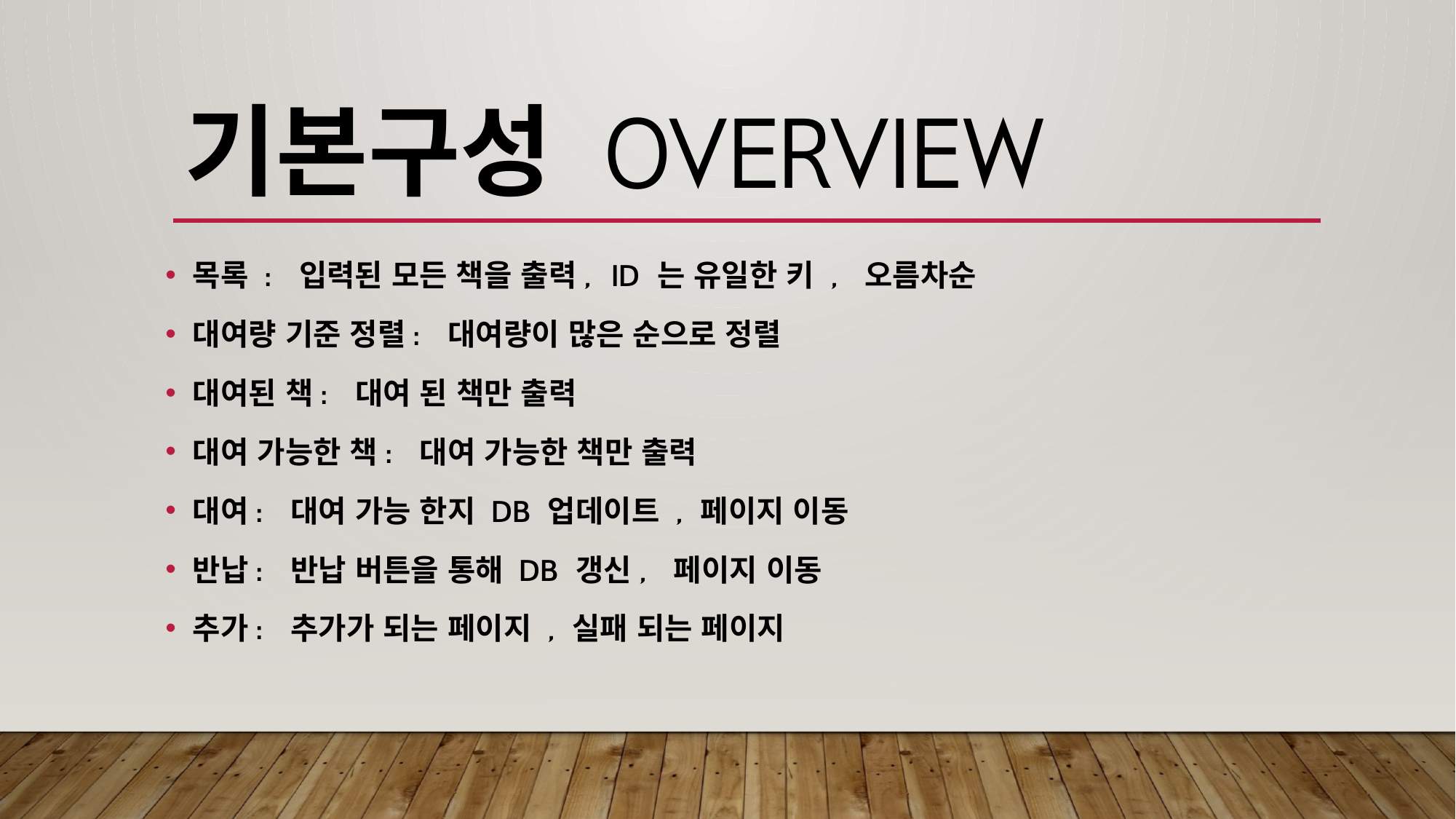

# 기본구성 Overview
목록 :  입력된 모든 책을 출력,  ID 는 유일한 키 ,  오름차순
대여량 기준 정렬:  대여량이 많은 순으로 정렬
대여된 책:  대여 된 책만 출력
대여 가능한 책:  대여 가능한 책만 출력
대여:  대여 가능 한지 DB 업데이트 , 페이지 이동
반납:  반납 버튼을 통해 DB 갱신,  페이지 이동
추가:  추가가 되는 페이지 , 실패 되는 페이지